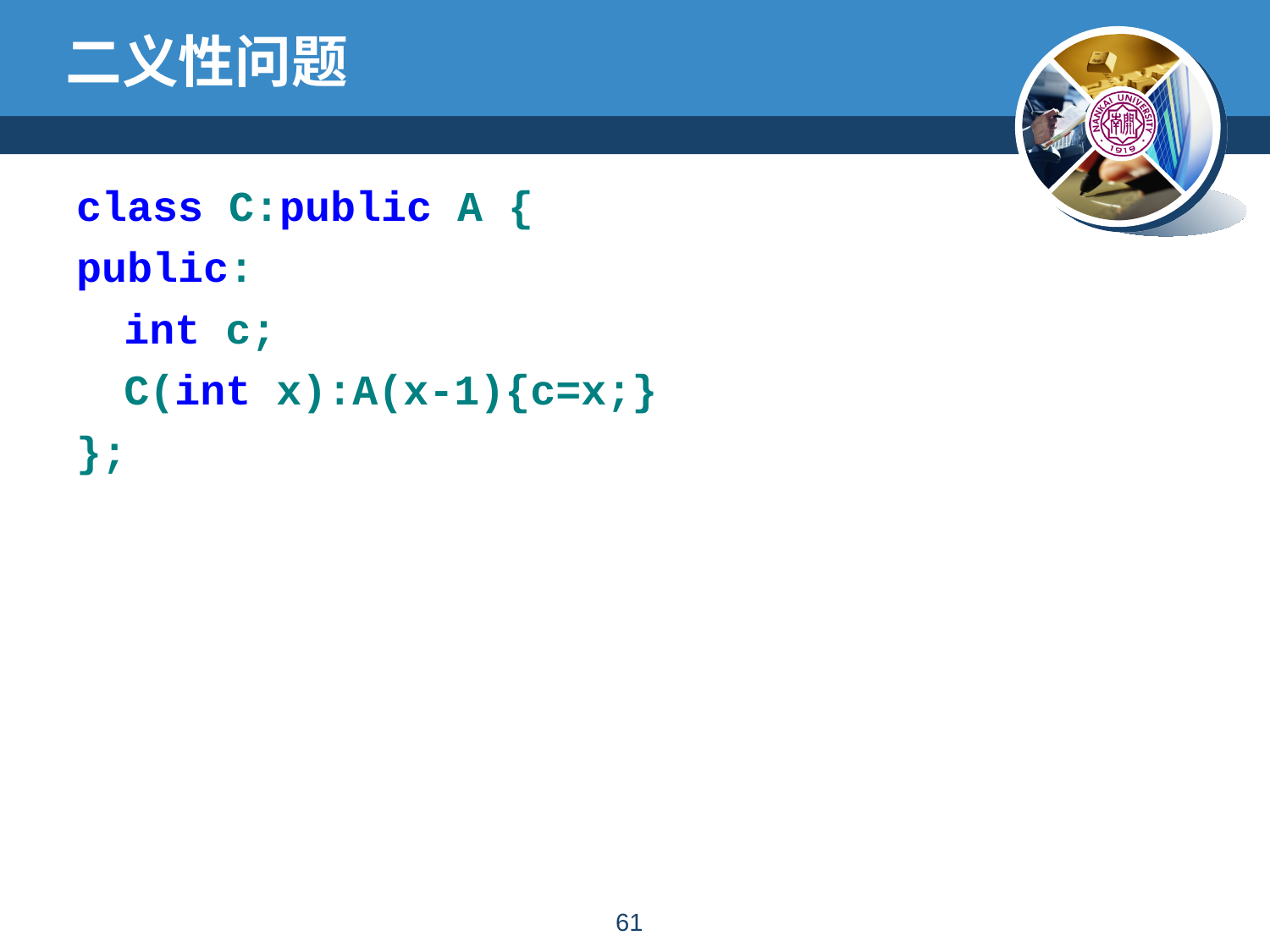

# 二义性问题
class C:public A {
public:
	int c;
	C(int x):A(x-1){c=x;}
};
61